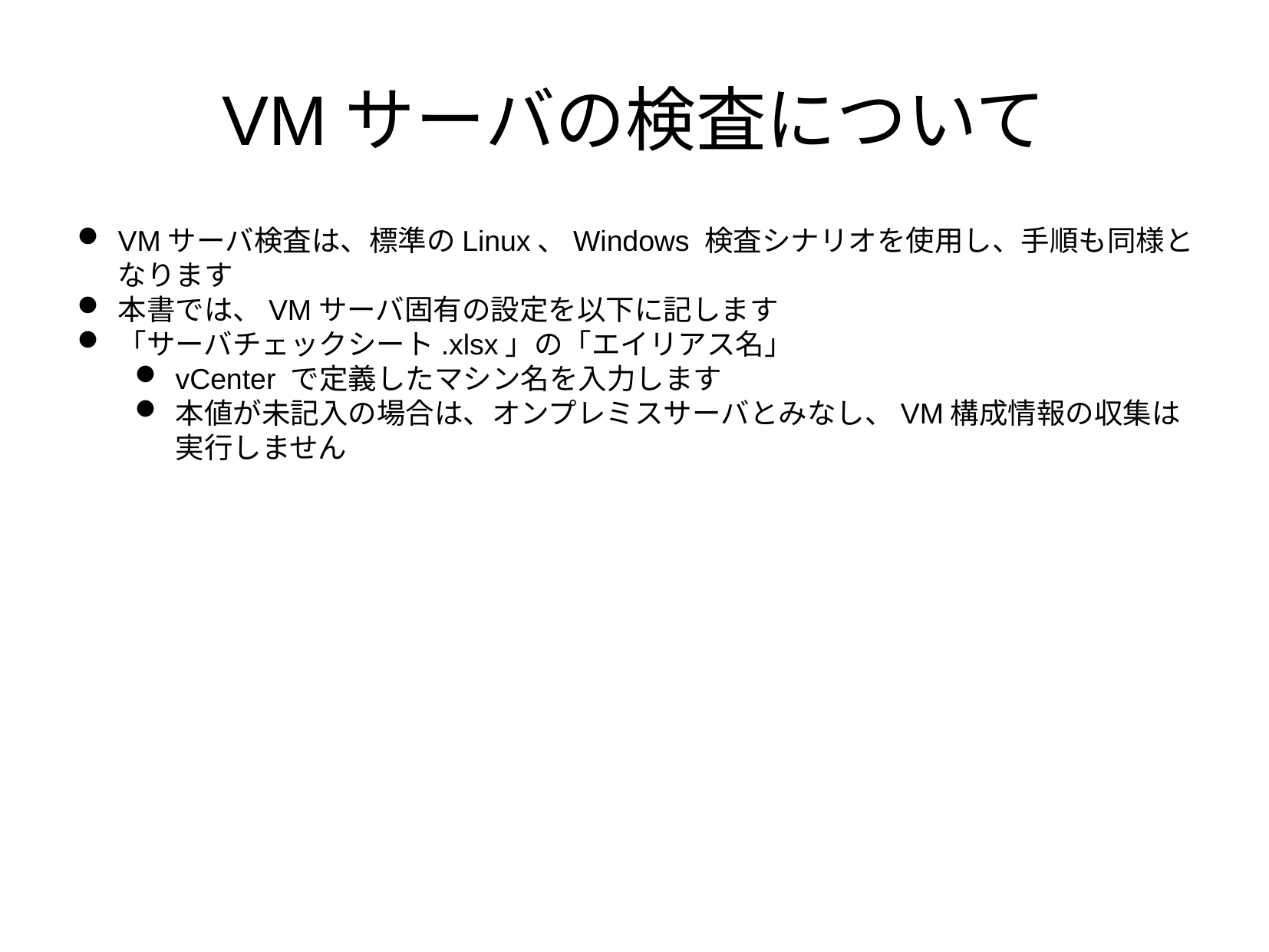

VMサーバの検査について
VMサーバ検査は、標準のLinux、Windows 検査シナリオを使用し、手順も同様となります
本書では、VMサーバ固有の設定を以下に記します
「サーバチェックシート.xlsx」の「エイリアス名」
vCenter で定義したマシン名を入力します
本値が未記入の場合は、オンプレミスサーバとみなし、VM構成情報の収集は実行しません